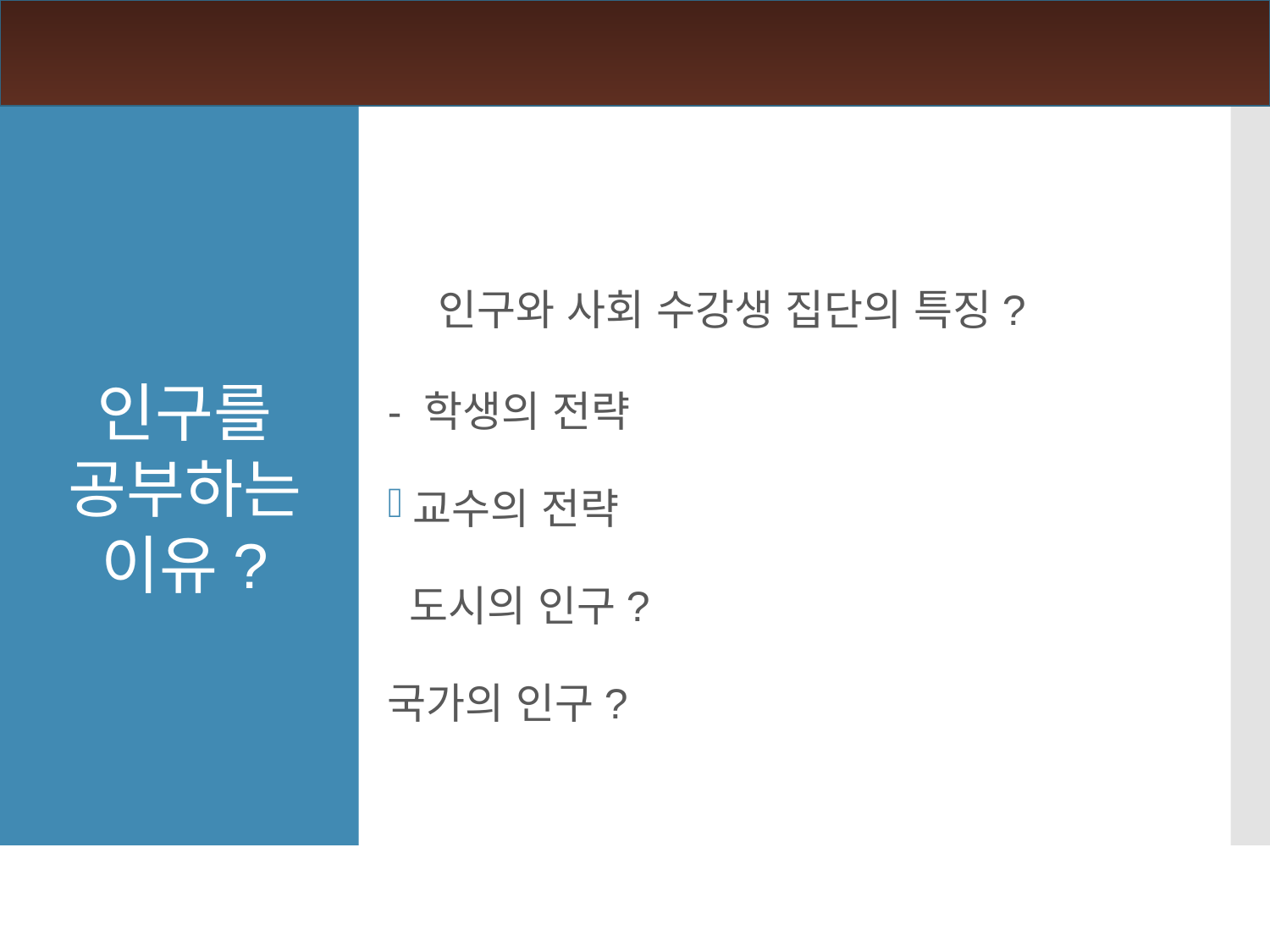

인구와 사회 수강생 집단의 특징?
- 학생의 전략
교수의 전략
 도시의 인구?
국가의 인구?
인구를 공부하는 이유?